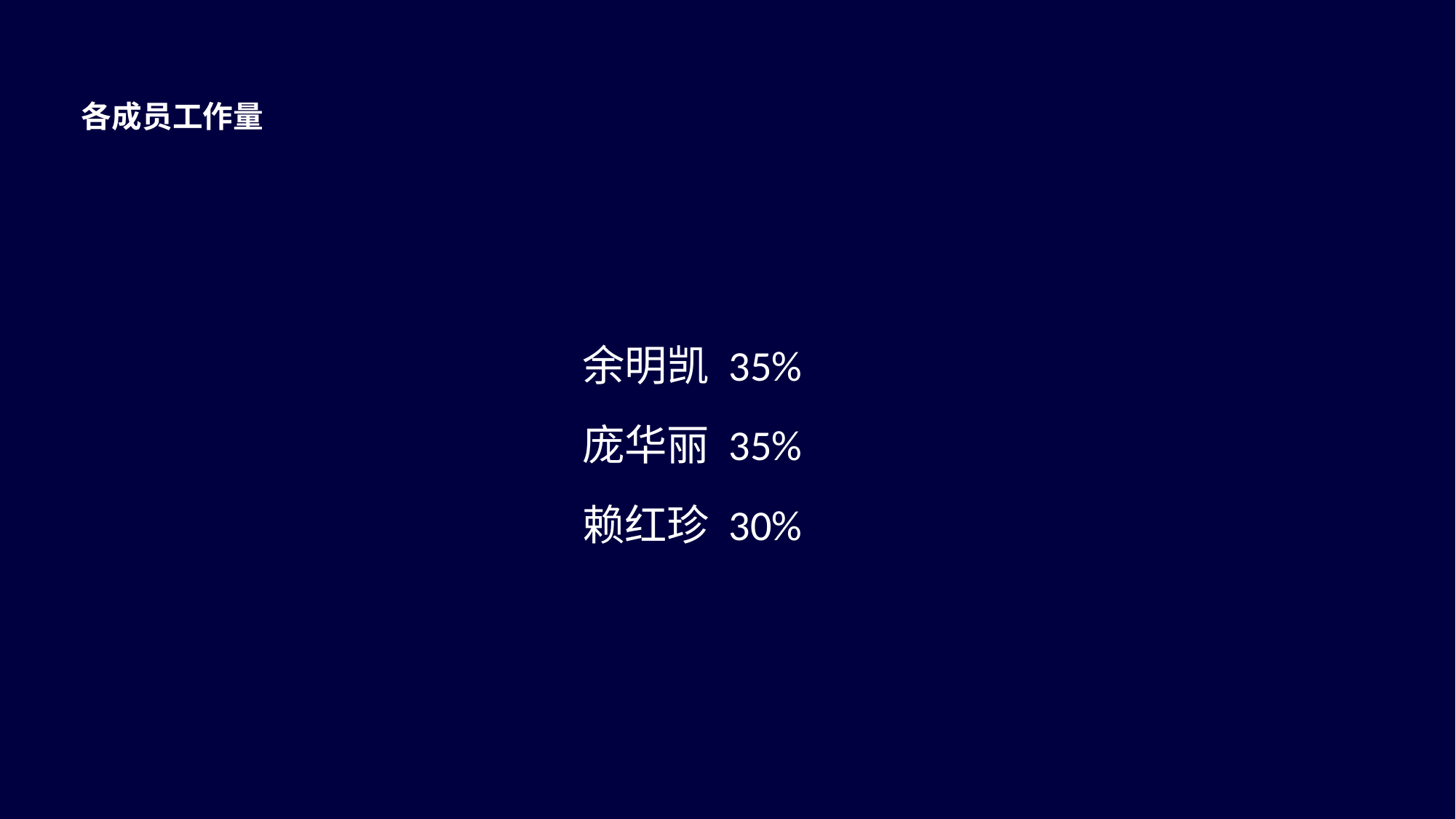

各成员工作量
余明凯 35%
庞华丽 35%
赖红珍 30%